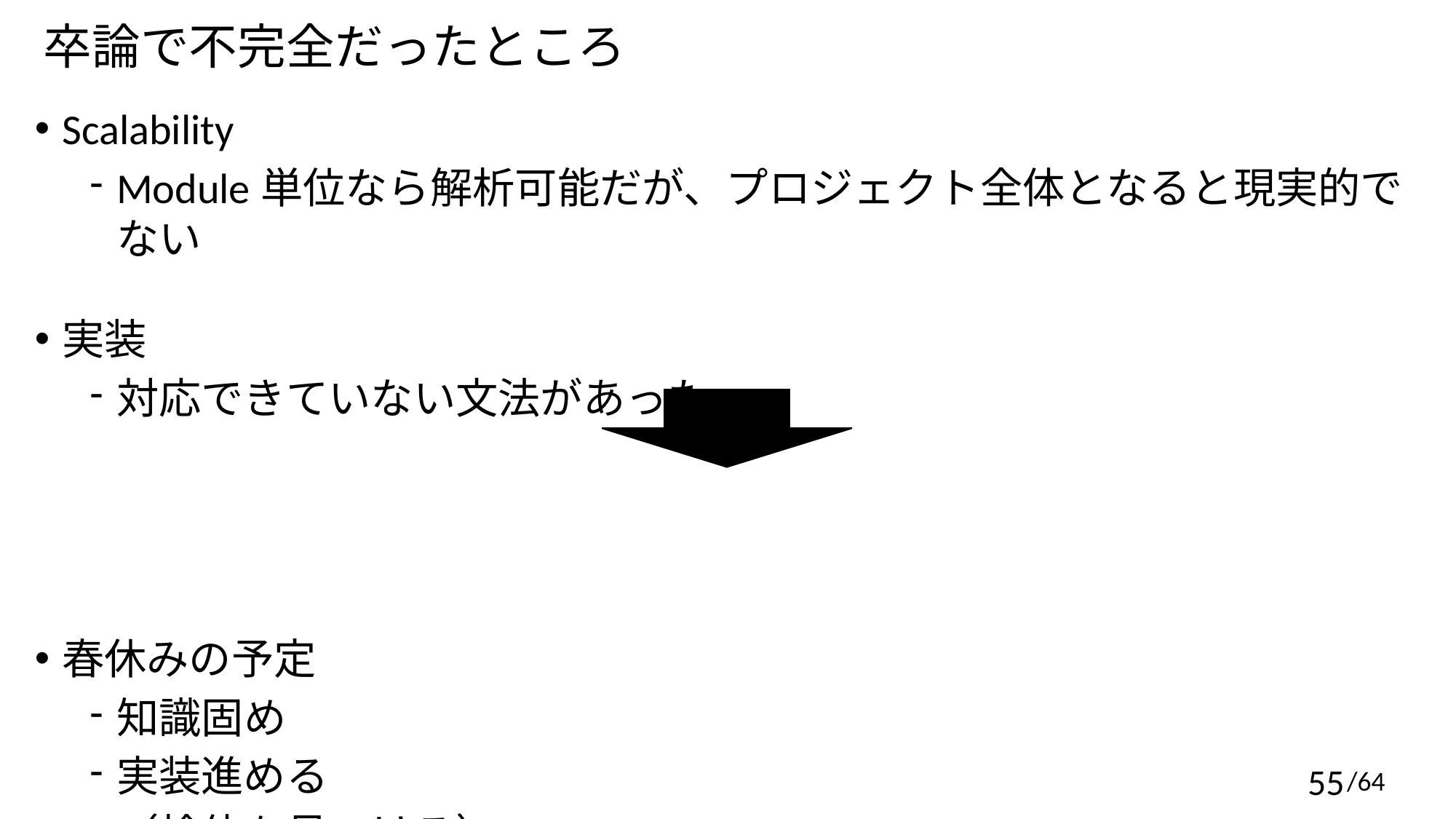

卒論で不完全だったところ
Scalability
Module単位なら解析可能だが、プロジェクト全体となると現実的でない

実装
対応できていない文法があった

春休みの予定
知識固め
実装進める
（検体を見つける）

/64
55